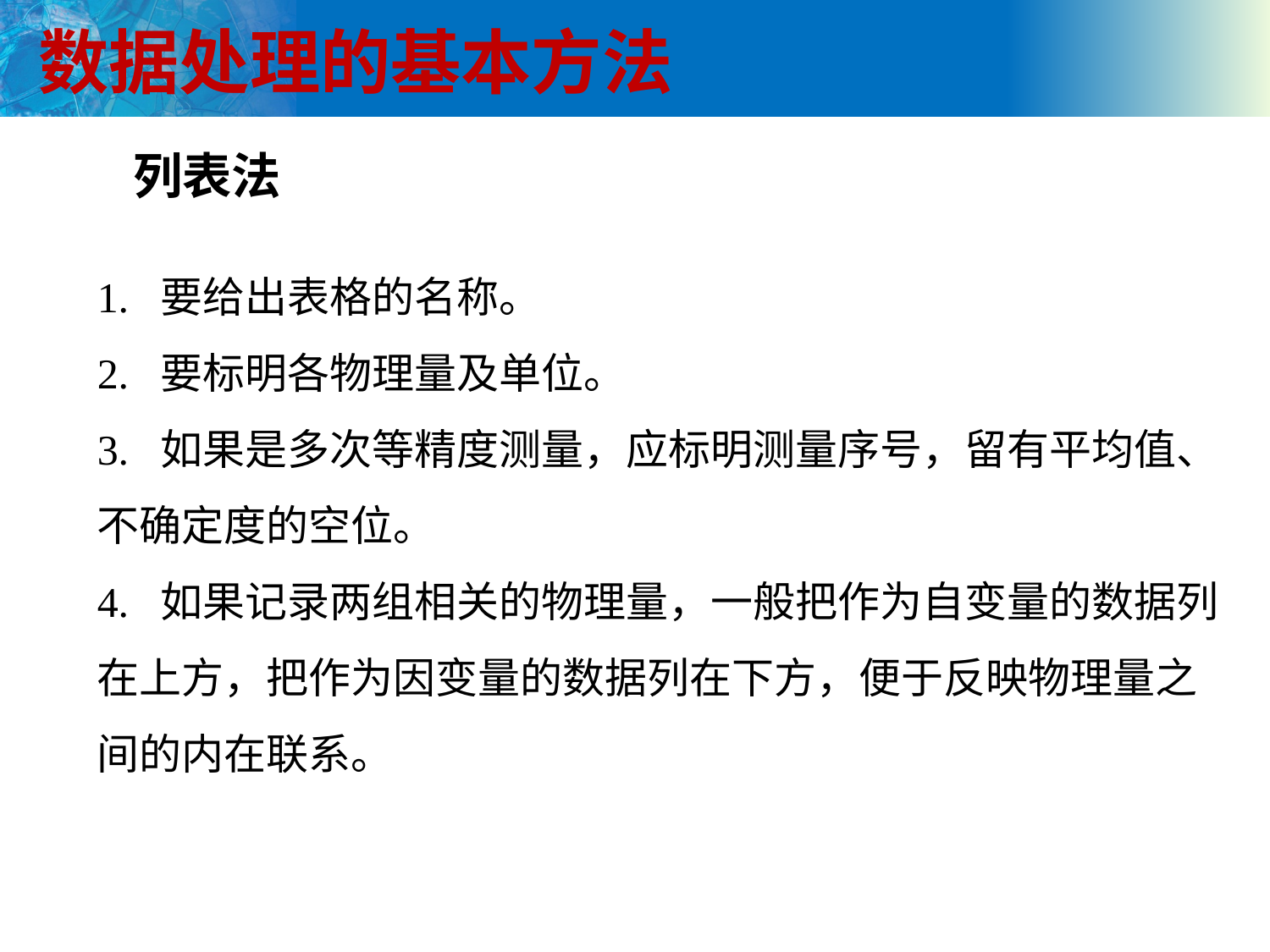

数据处理的基本方法
列表法
1.  要给出表格的名称。
2.  要标明各物理量及单位。
3.  如果是多次等精度测量，应标明测量序号，留有平均值、不确定度的空位。
4.  如果记录两组相关的物理量，一般把作为自变量的数据列在上方，把作为因变量的数据列在下方，便于反映物理量之间的内在联系。
73